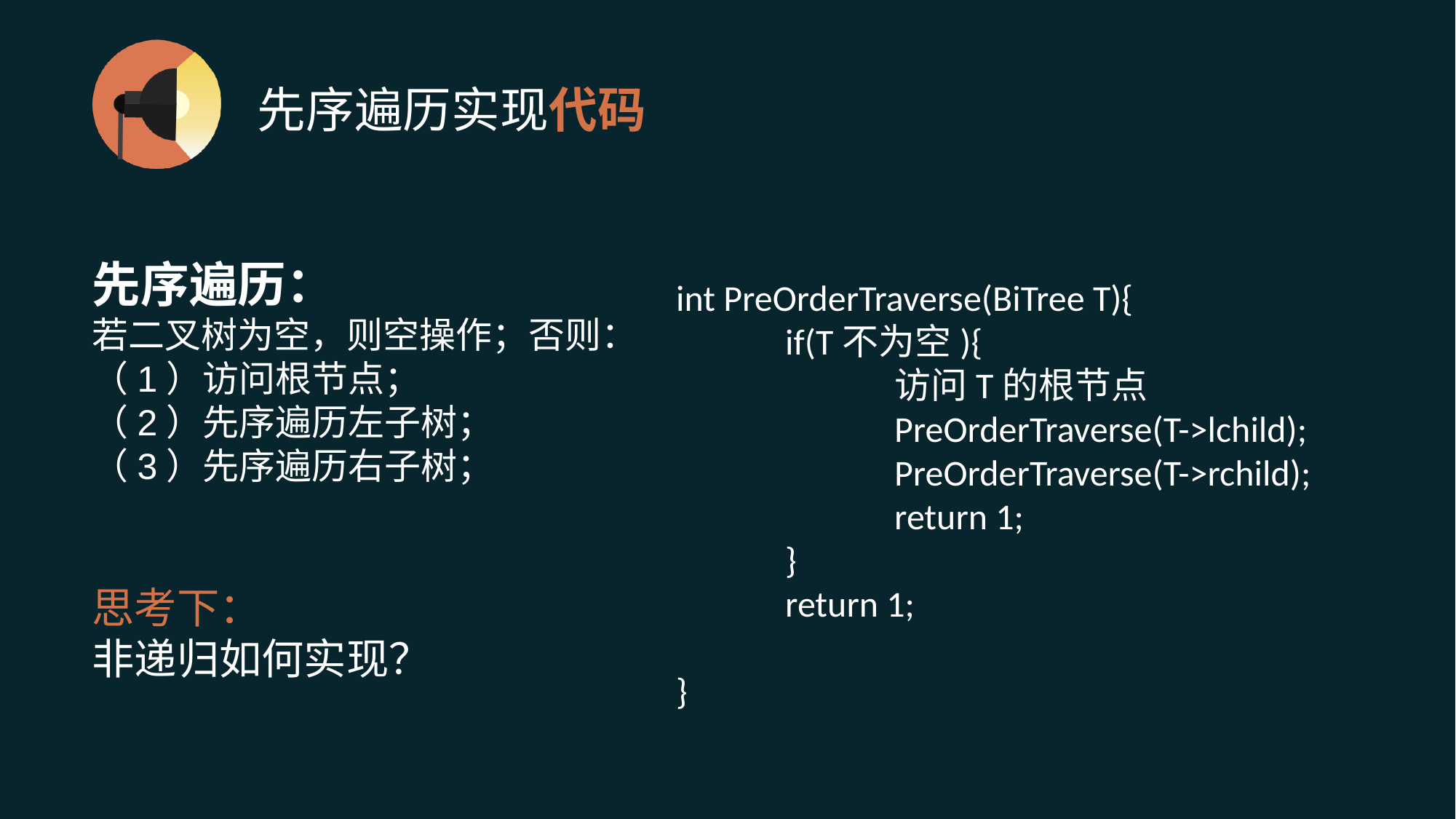

# 先序遍历实现代码
先序遍历：
若二叉树为空，则空操作；否则：
（1）访问根节点；
（2）先序遍历左子树；
（3）先序遍历右子树；
int PreOrderTraverse(BiTree T){
	if(T不为空){
		访问T的根节点
		PreOrderTraverse(T->lchild);
		PreOrderTraverse(T->rchild);
		return 1;
 	}
	return 1;

}
思考下：
非递归如何实现？